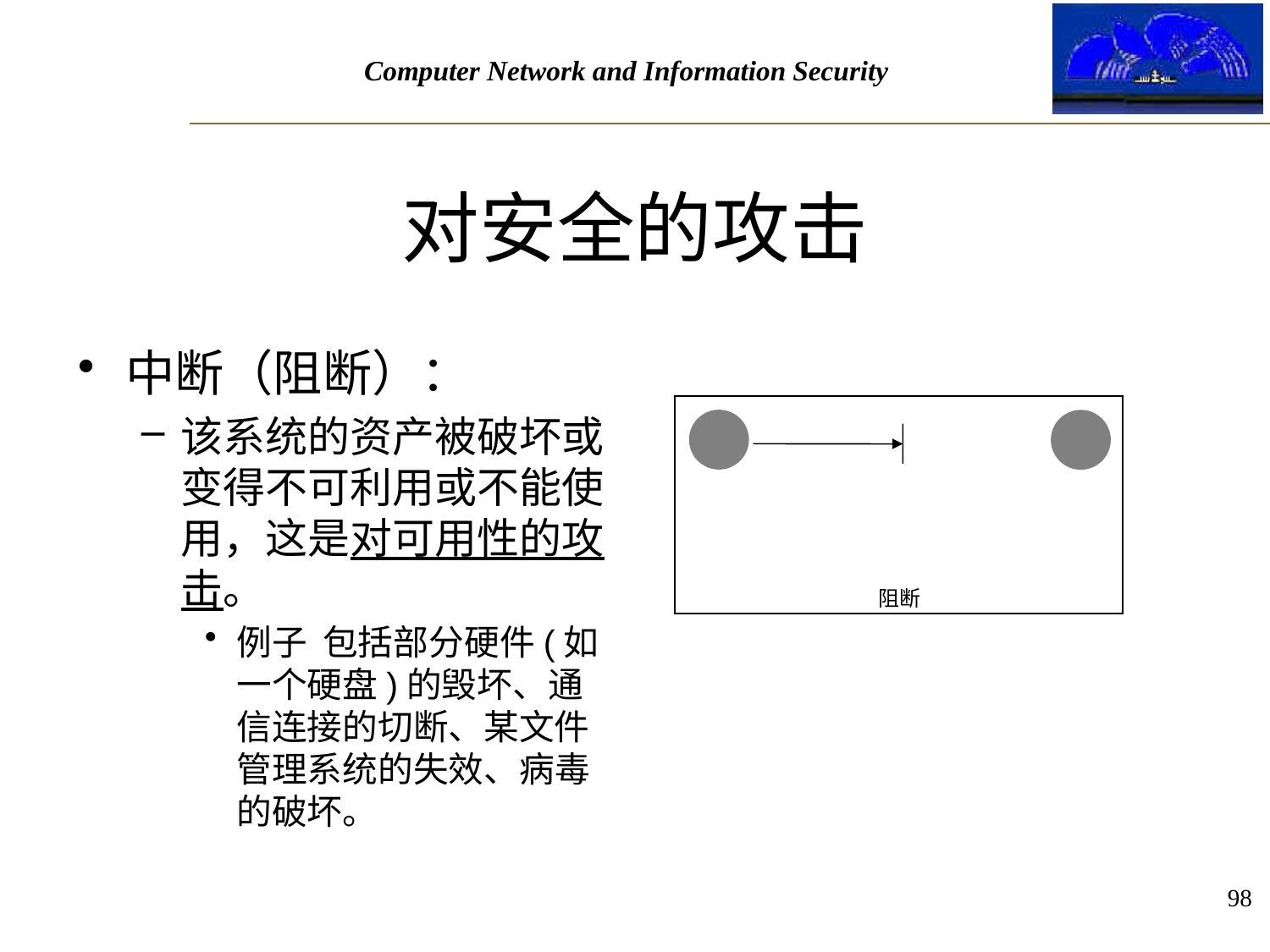

# 对安全的攻击
中断（阻断）：
该系统的资产被破坏或变得不可利用或不能使用，这是对可用性的攻击。
例子  包括部分硬件(如一个硬盘)的毁坏、通信连接的切断、某文件管理系统的失效、病毒的破坏。

阻断
98